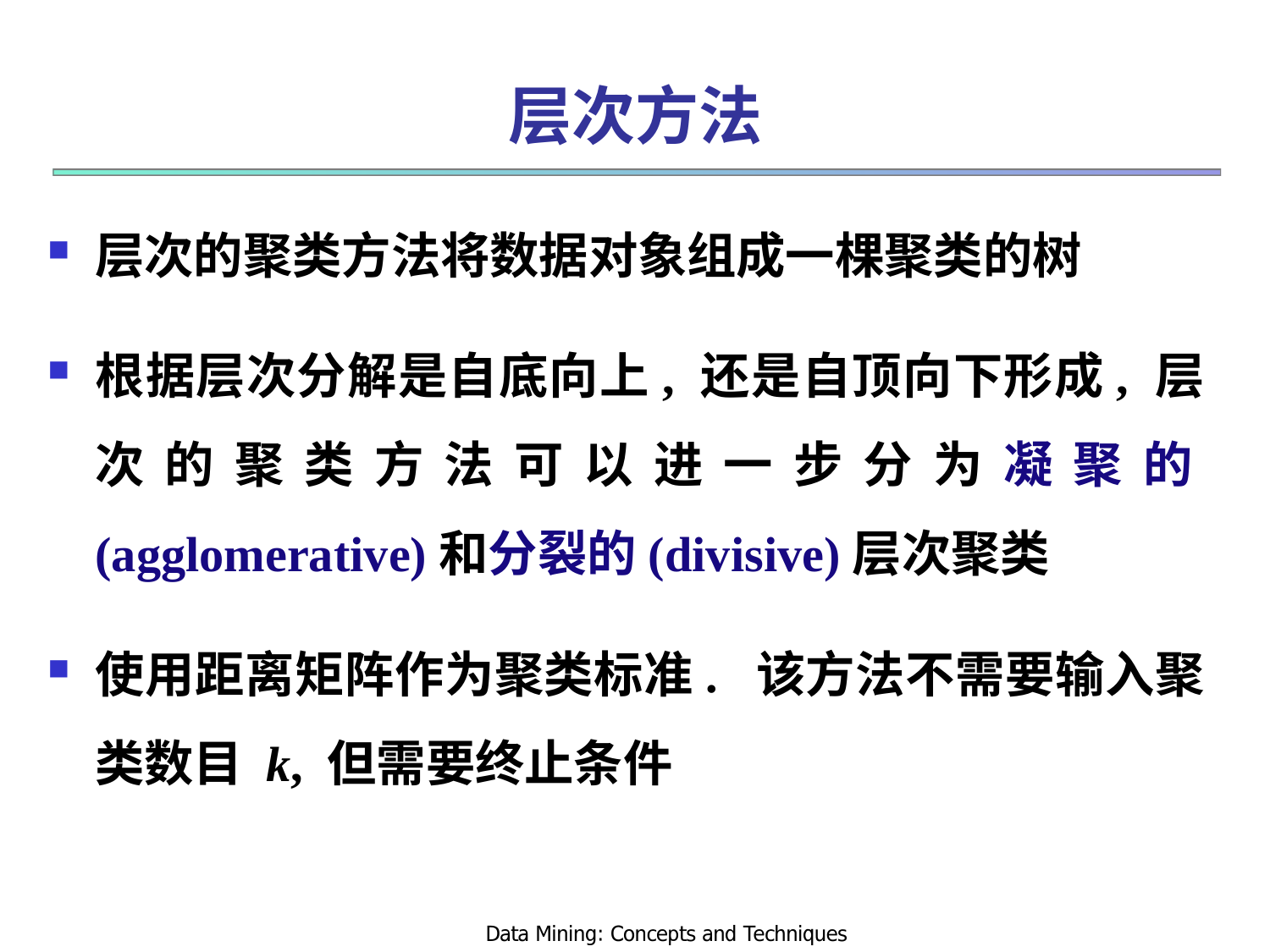

# 层次方法
层次的聚类方法将数据对象组成一棵聚类的树
根据层次分解是自底向上, 还是自顶向下形成, 层次的聚类方法可以进一步分为凝聚的(agglomerative)和分裂的(divisive)层次聚类
使用距离矩阵作为聚类标准.  该方法不需要输入聚类数目 k, 但需要终止条件
Data Mining: Concepts and Techniques
31